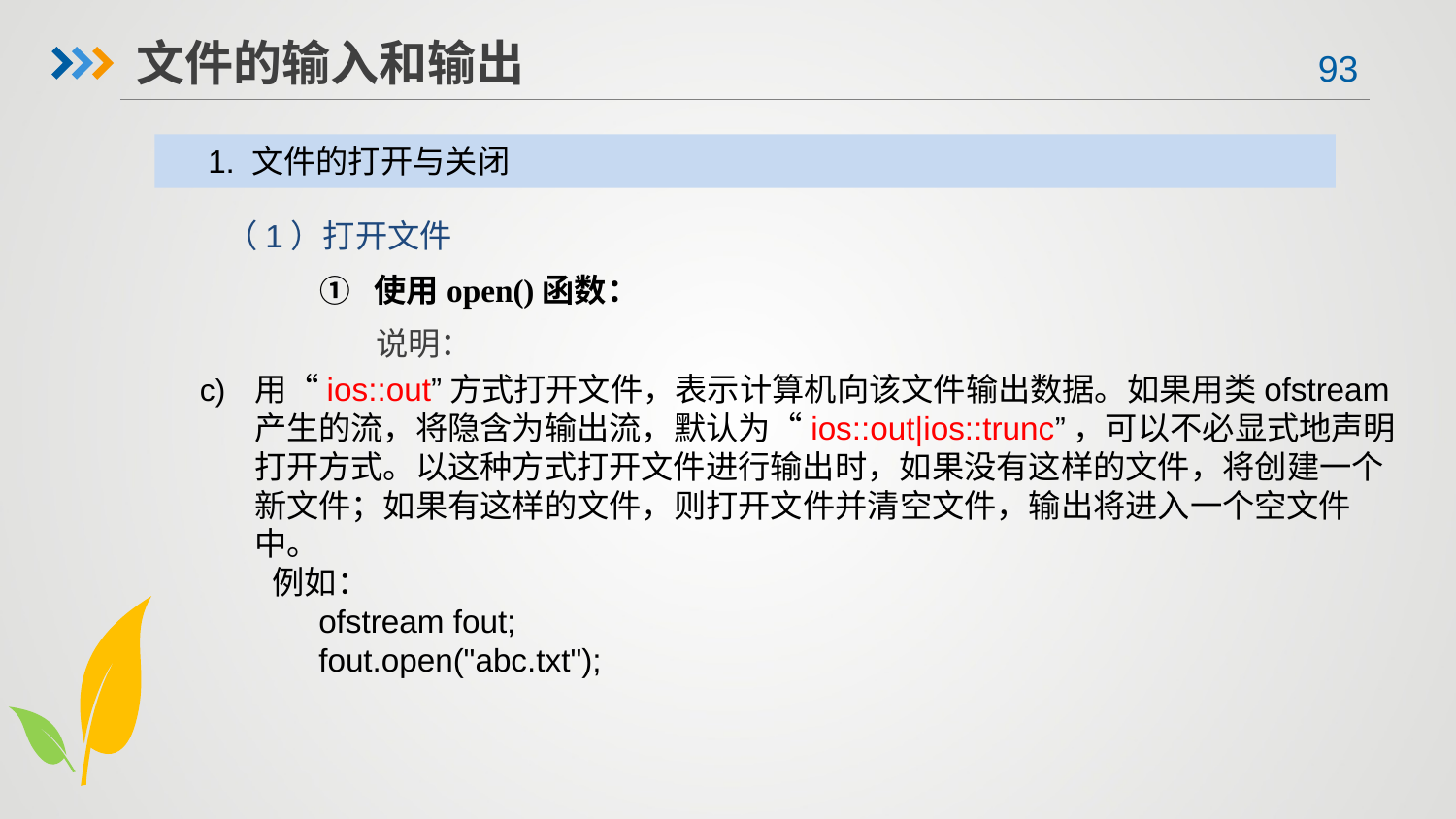

文件的输入和输出

1. 文件的打开与关闭
（1）打开文件
使用open()函数：
说明：
用“ios::out”方式打开文件，表示计算机向该文件输出数据。如果用类ofstream产生的流，将隐含为输出流，默认为“ios::out|ios::trunc”，可以不必显式地声明打开方式。以这种方式打开文件进行输出时，如果没有这样的文件，将创建一个新文件；如果有这样的文件，则打开文件并清空文件，输出将进入一个空文件中。
例如：
ofstream fout;
fout.open("abc.txt");